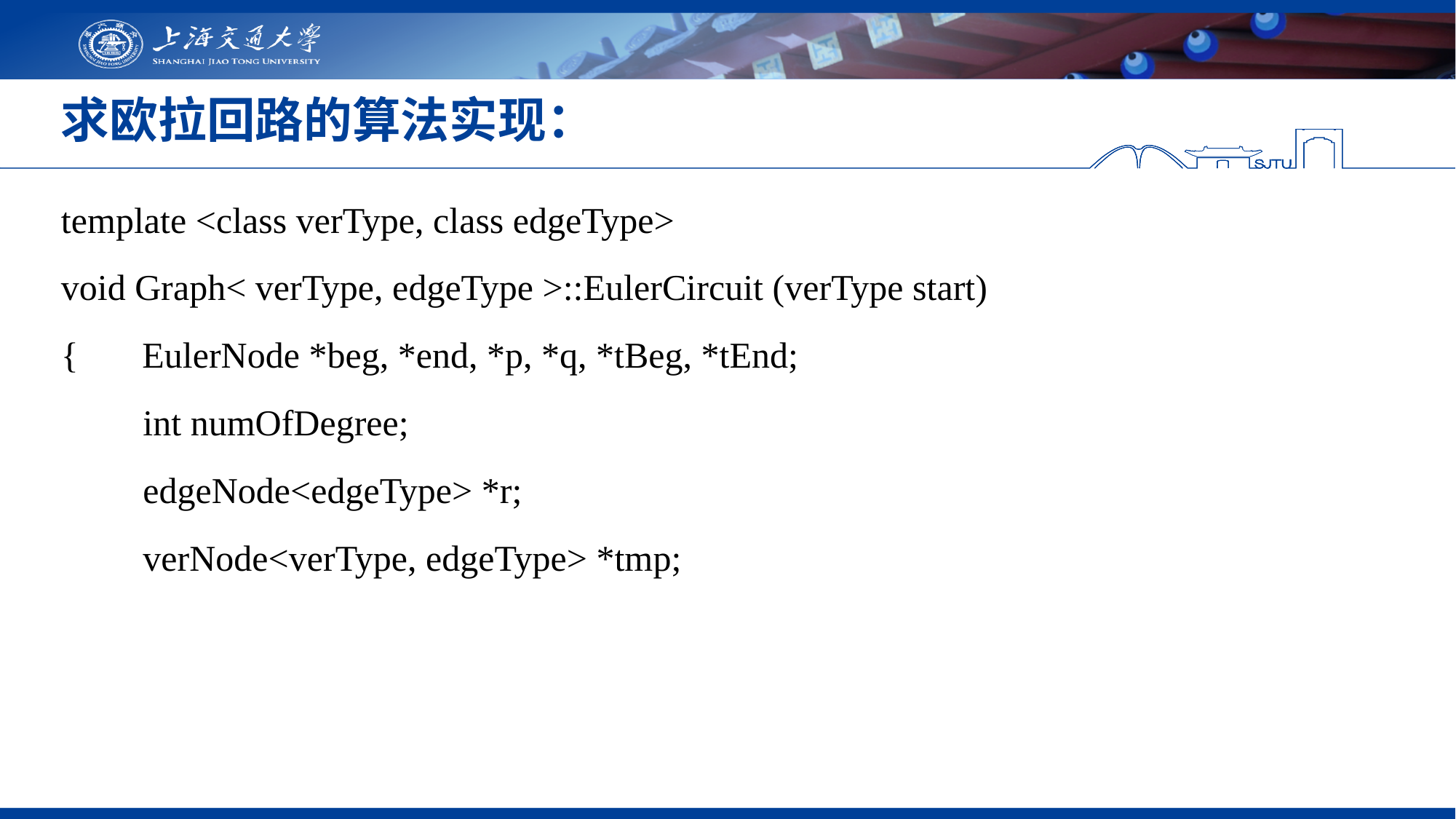

# 求欧拉回路的算法实现：
template <class verType, class edgeType>
void Graph< verType, edgeType >::EulerCircuit (verType start)
{       EulerNode *beg, *end, *p, *q, *tBeg, *tEnd;
         int numOfDegree;
         edgeNode<edgeType> *r;
         verNode<verType, edgeType> *tmp;